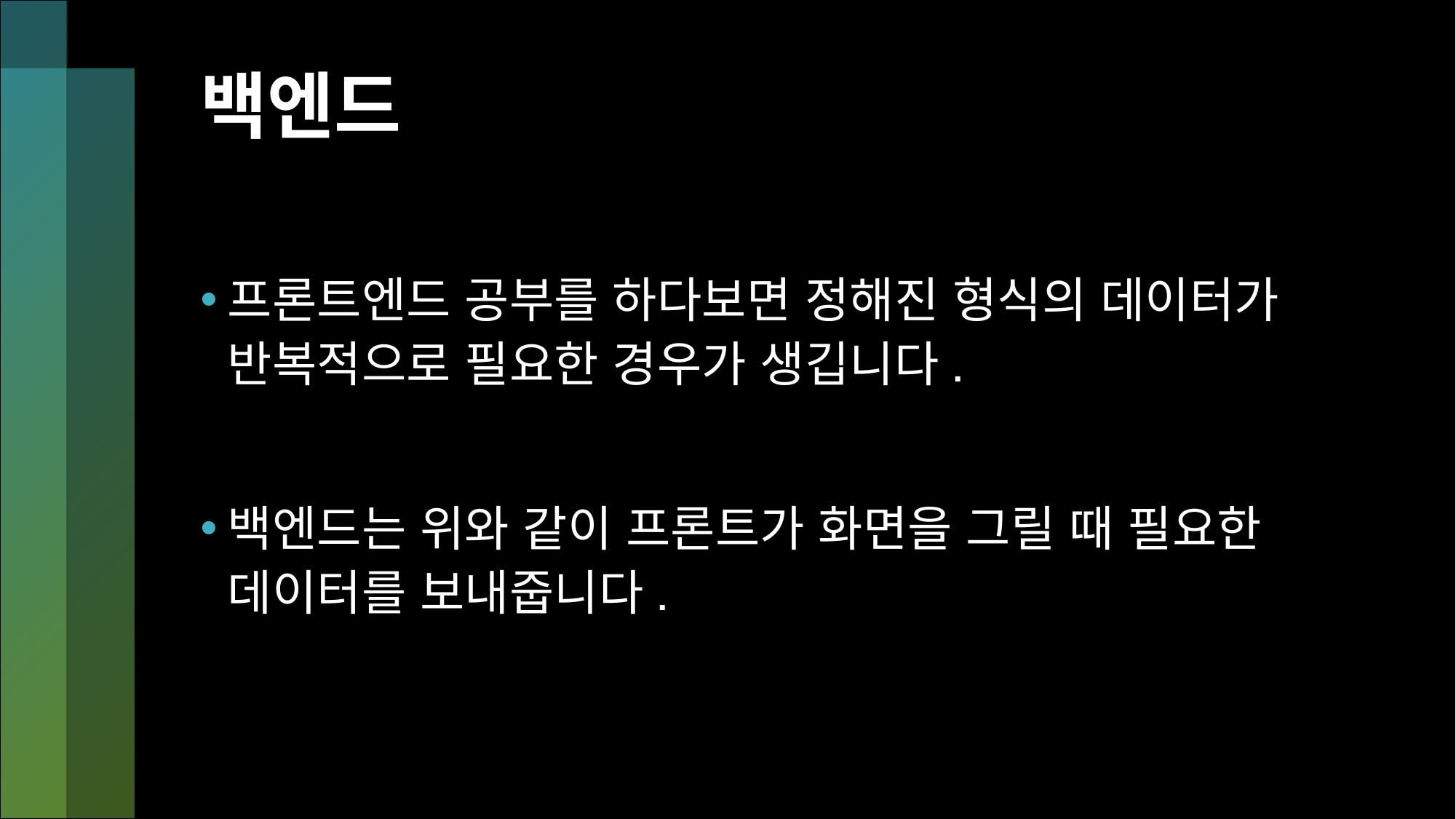

# 백엔드
프론트엔드 공부를 하다보면 정해진 형식의 데이터가 반복적으로 필요한 경우가 생깁니다.

백엔드는 위와 같이 프론트가 화면을 그릴 때 필요한 데이터를 보내줍니다.